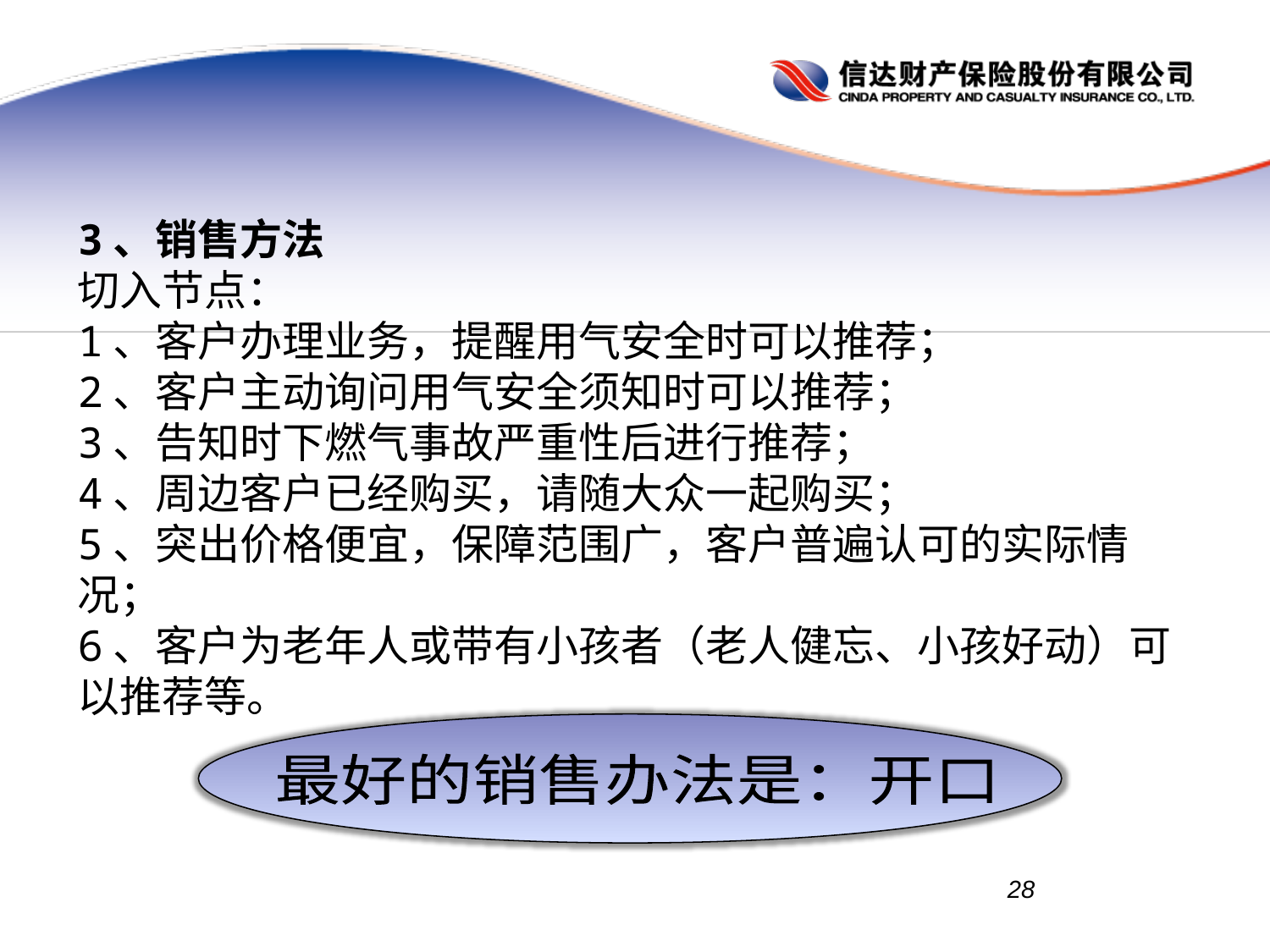

3、销售方法
切入节点：
1、客户办理业务，提醒用气安全时可以推荐；
2、客户主动询问用气安全须知时可以推荐；
3、告知时下燃气事故严重性后进行推荐；
4、周边客户已经购买，请随大众一起购买；
5、突出价格便宜，保障范围广，客户普遍认可的实际情况；
6、客户为老年人或带有小孩者（老人健忘、小孩好动）可以推荐等。

最好的销售办法是：开口
28